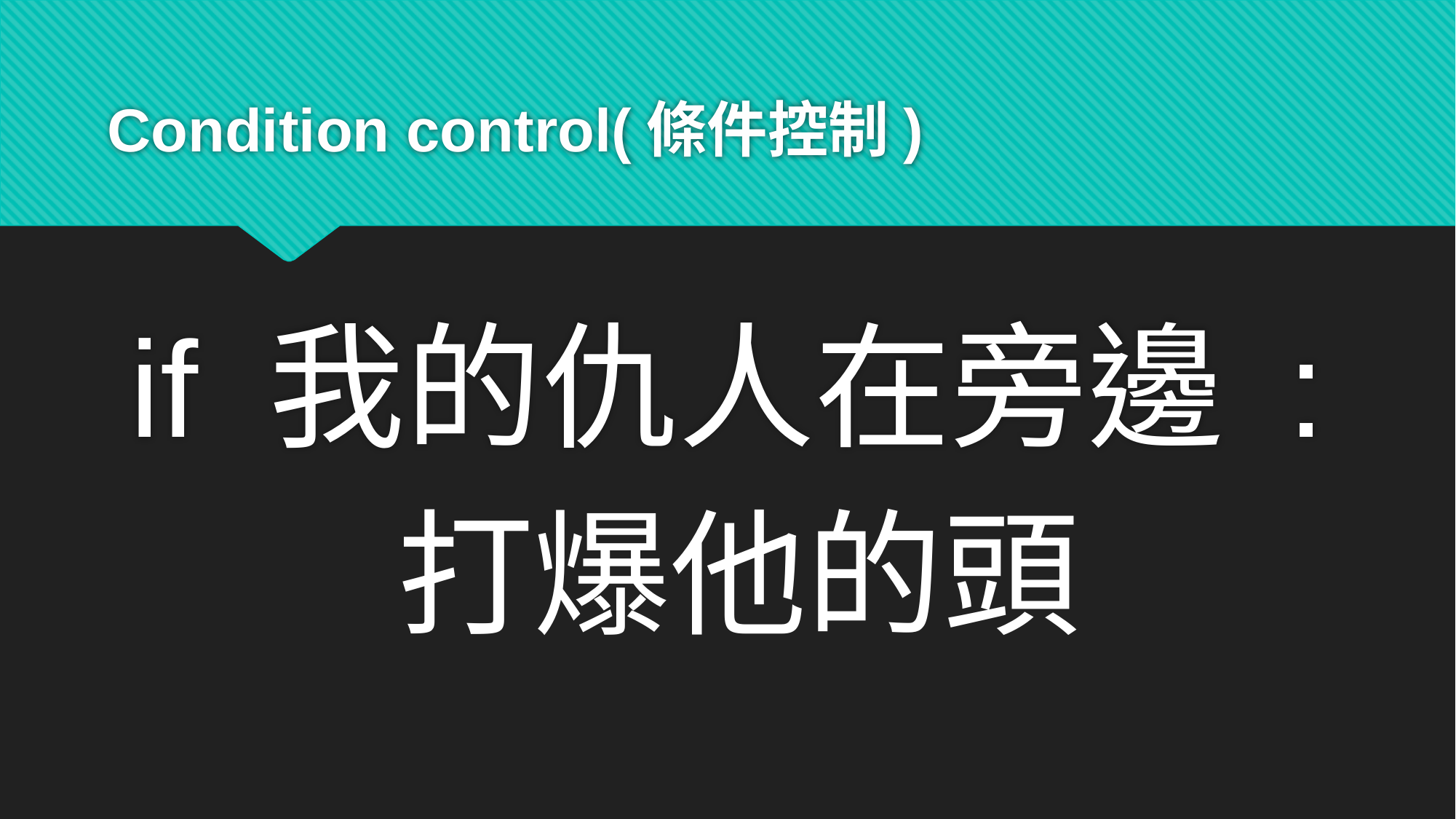

# Condition control(條件控制)
if 我的仇人在旁邊 :

打爆他的頭